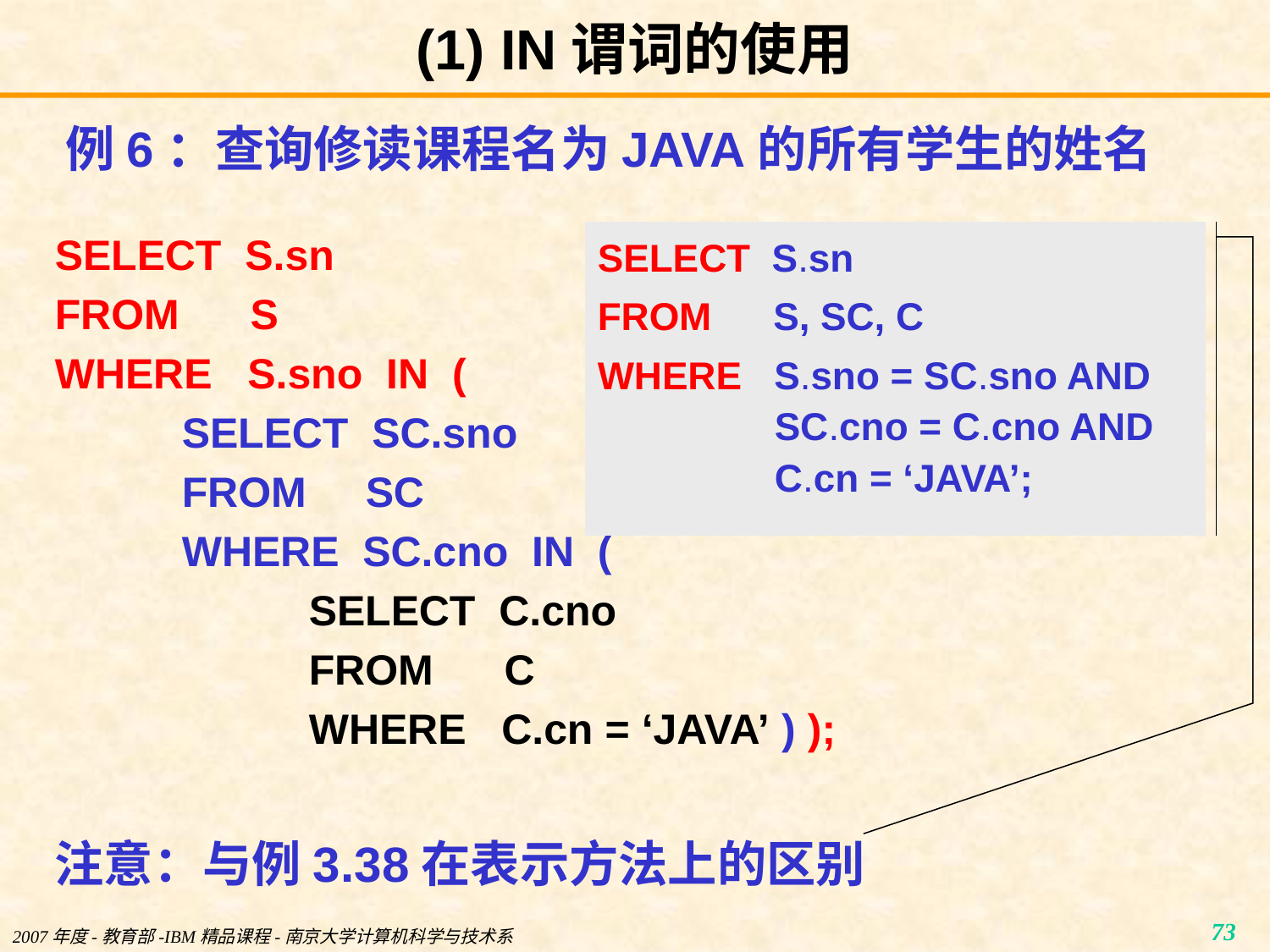

# (1) IN谓词的使用
例6：查询修读课程名为JAVA的所有学生的姓名
SELECT  S.sn
FROM      S
WHERE   S.sno  IN  (
SELECT  SC.sno
FROM     SC
WHERE  SC.cno  IN  (
SELECT  C.cno
FROM      C
WHERE   C.cn = ‘JAVA’ ) );
SELECT  S.sn
FROM      S, SC, C
WHERE   S.sno = SC.sno AND
            SC.cno = C.cno AND
            C.cn = ‘JAVA’;
注意：与例3.38在表示方法上的区别
73
2007年度-教育部-IBM精品课程-南京大学计算机科学与技术系